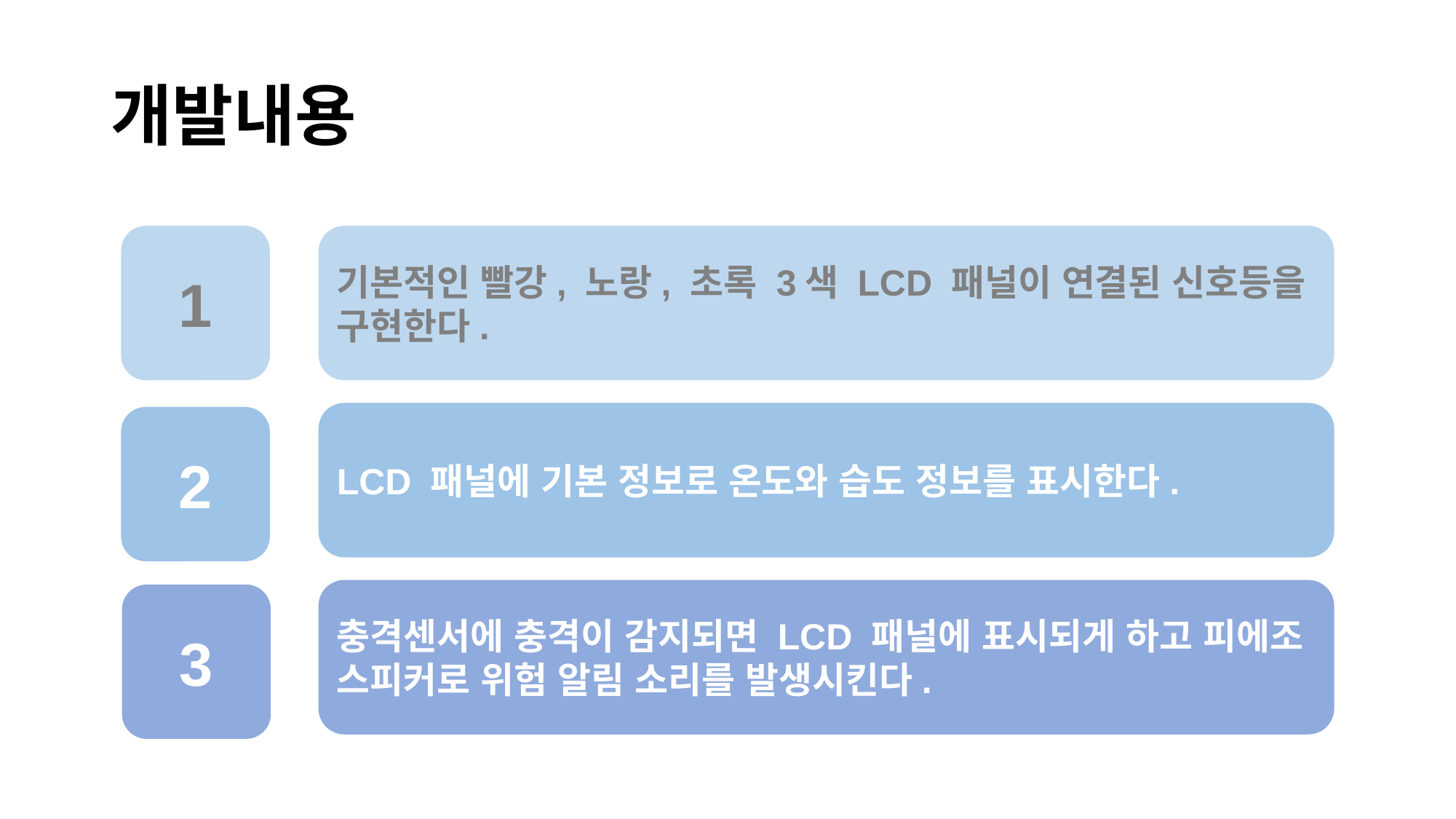

# 개발내용
1
기본적인 빨강, 노랑, 초록 3색 LCD 패널이 연결된 신호등을 구현한다.
LCD 패널에 기본 정보로 온도와 습도 정보를 표시한다.
2
충격센서에 충격이 감지되면 LCD 패널에 표시되게 하고 피에조 스피커로 위험 알림 소리를 발생시킨다.
3